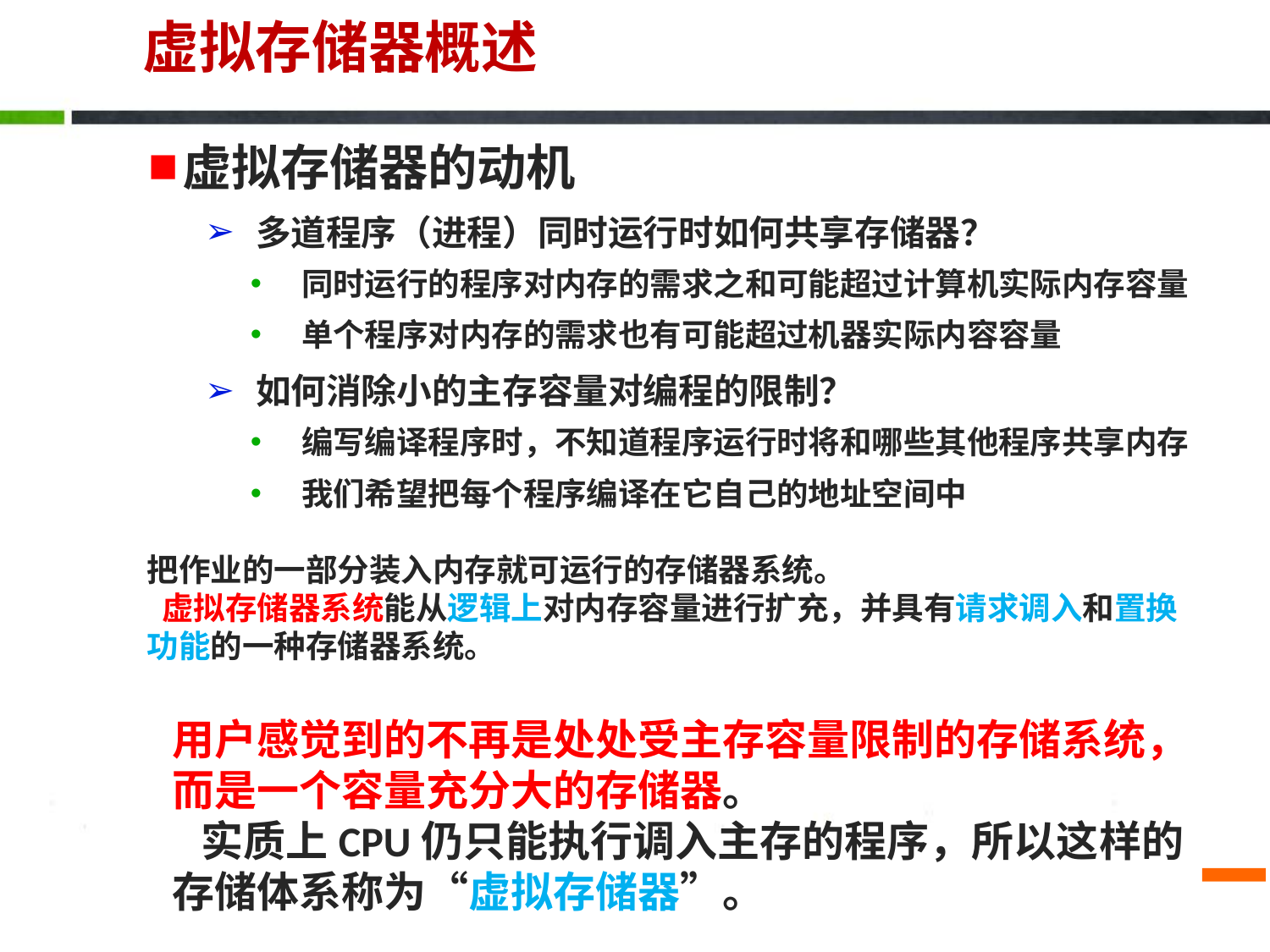

# 虚拟存储器概述
虚拟存储器的动机
多道程序（进程）同时运行时如何共享存储器？
同时运行的程序对内存的需求之和可能超过计算机实际内存容量
单个程序对内存的需求也有可能超过机器实际内容容量
如何消除小的主存容量对编程的限制？
编写编译程序时，不知道程序运行时将和哪些其他程序共享内存
我们希望把每个程序编译在它自己的地址空间中

把作业的一部分装入内存就可运行的存储器系统。
 虚拟存储器系统能从逻辑上对内存容量进行扩充，并具有请求调入和置换功能的一种存储器系统。

用户感觉到的不再是处处受主存容量限制的存储系统，而是一个容量充分大的存储器。
  实质上CPU仍只能执行调入主存的程序，所以这样的存储体系称为“虚拟存储器”。